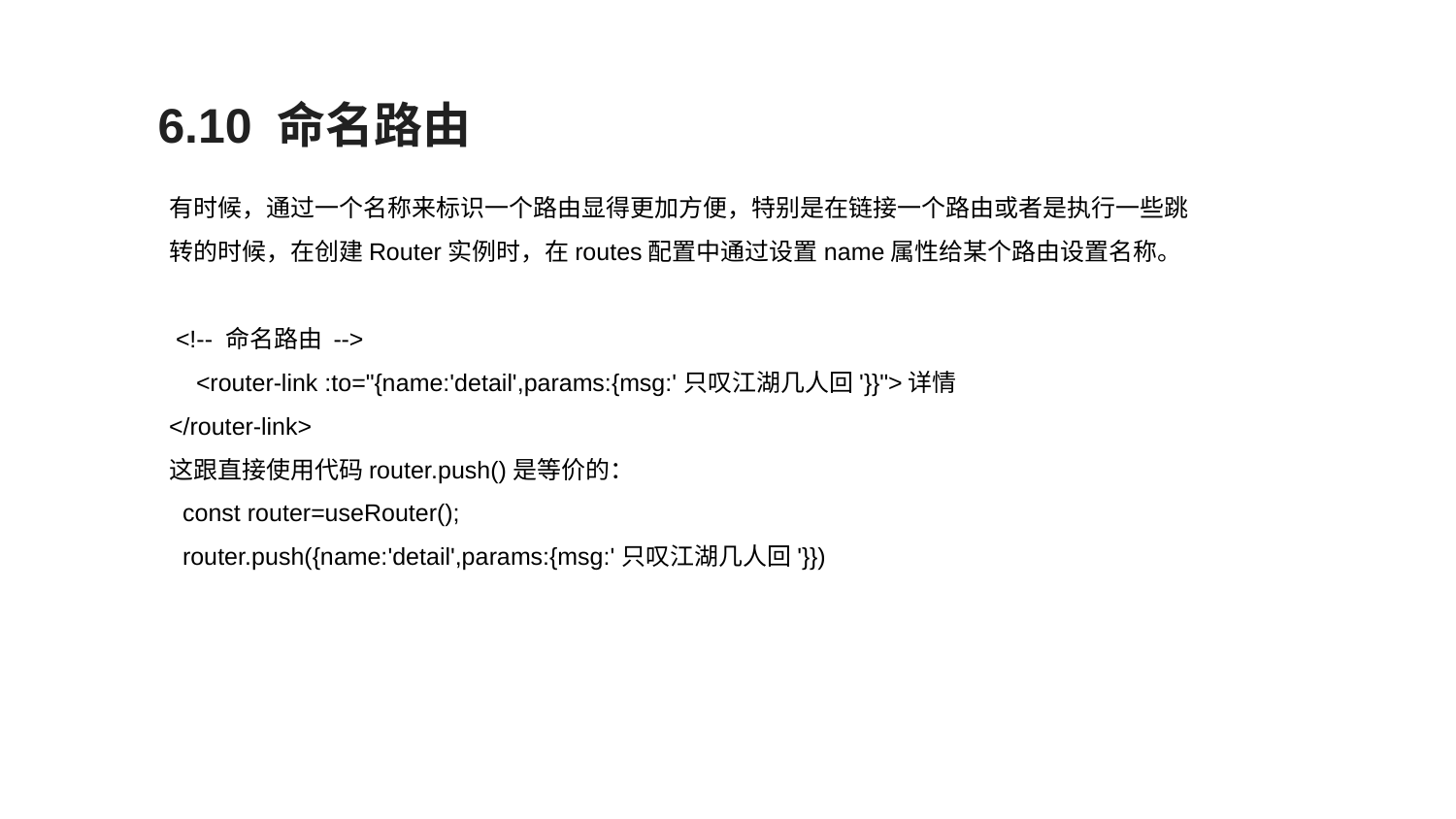

6.10 命名路由
有时候，通过一个名称来标识一个路由显得更加方便，特别是在链接一个路由或者是执行一些跳转的时候，在创建Router实例时，在routes配置中通过设置name属性给某个路由设置名称。

 <!-- 命名路由 -->
    <router-link :to="{name:'detail',params:{msg:'只叹江湖几人回'}}">详情
</router-link>
这跟直接使用代码router.push()是等价的：
  const router=useRouter();
  router.push({name:'detail',params:{msg:'只叹江湖几人回'}})